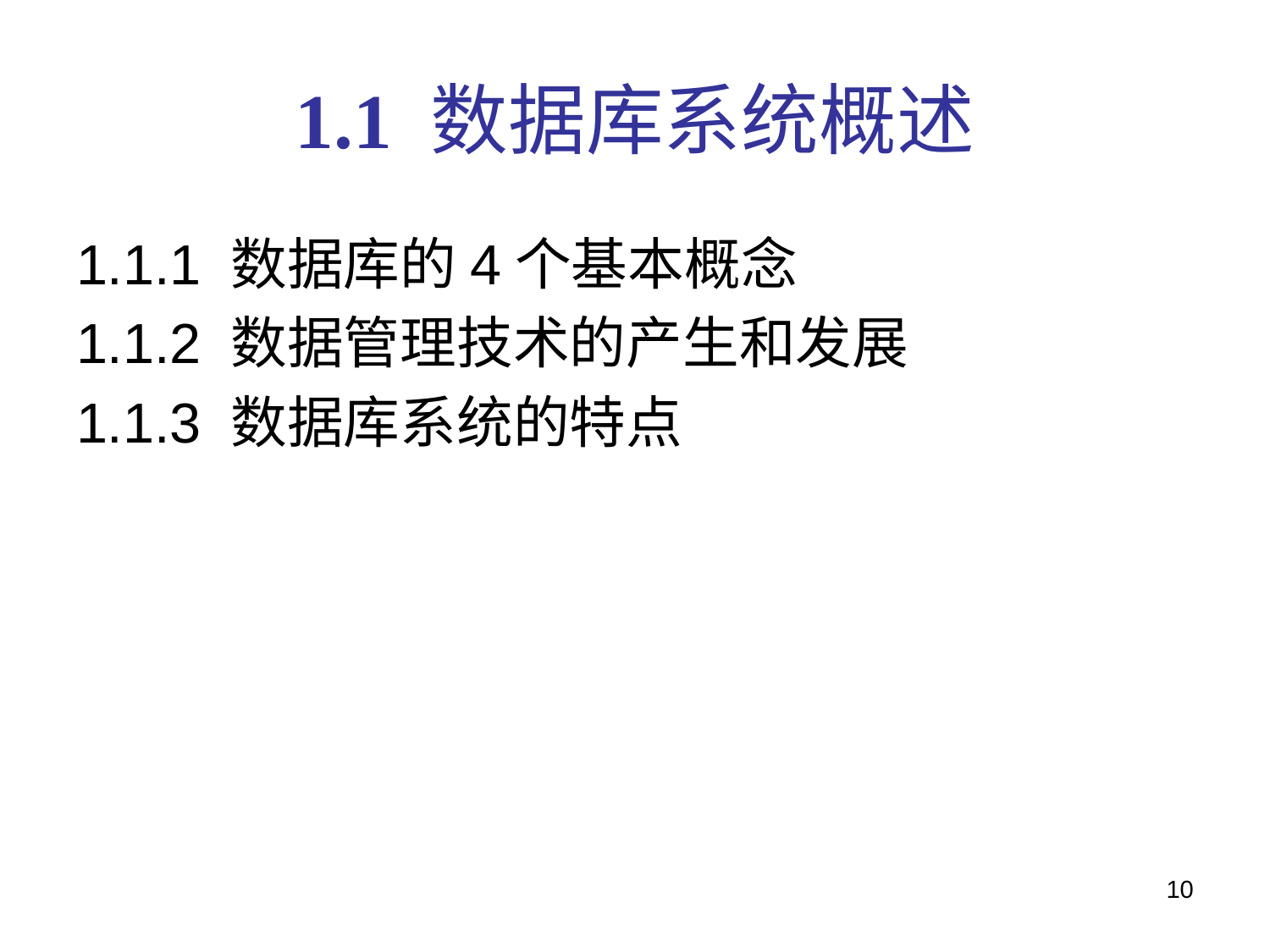

# 1.1 数据库系统概述
1.1.1 数据库的4个基本概念
1.1.2 数据管理技术的产生和发展
1.1.3 数据库系统的特点
10